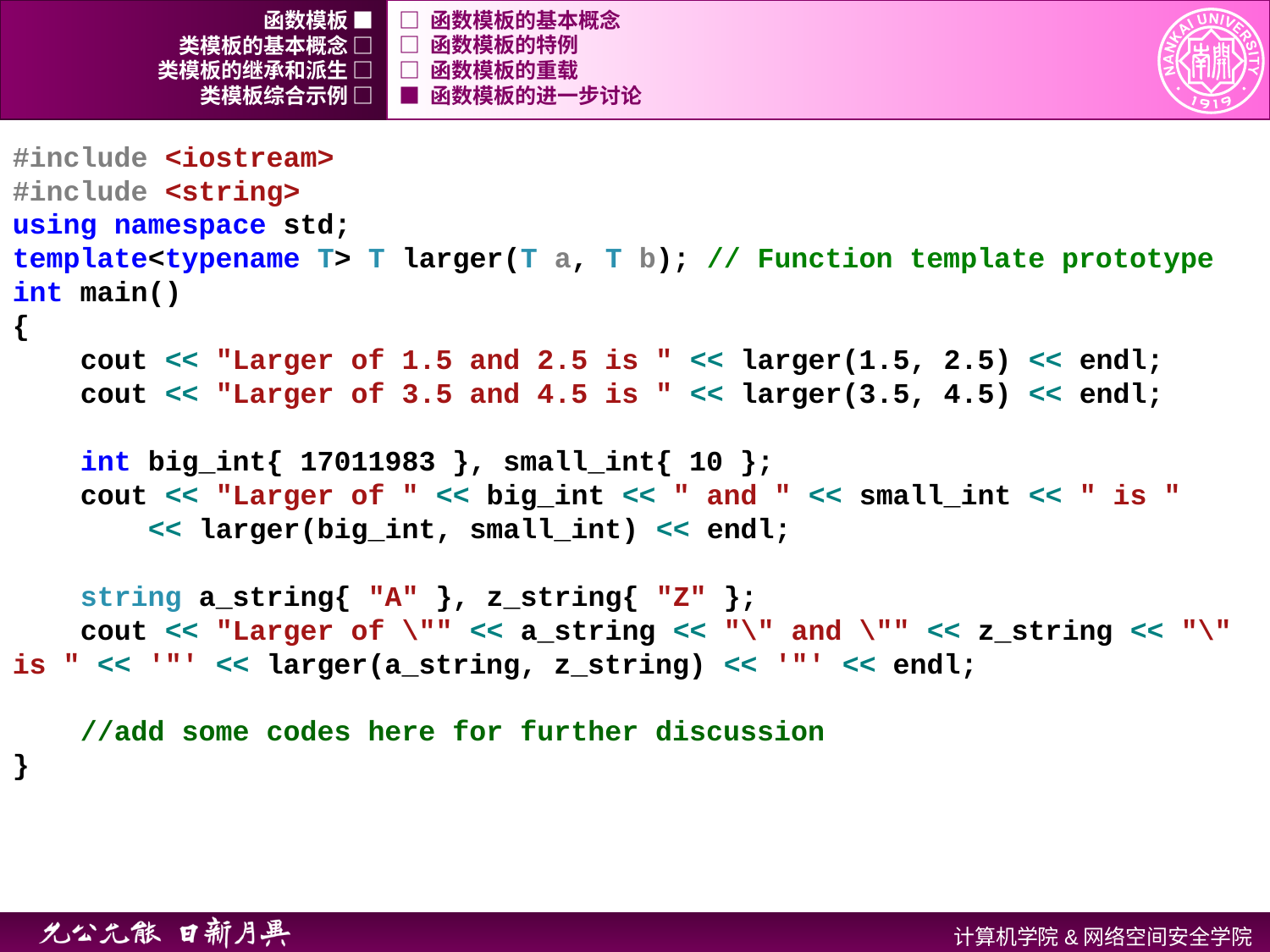

函数模板 ■
□ 函数模板的基本概念
类模板的基本概念 □
□ 函数模板的特例
类模板的继承和派生 □
□ 函数模板的重载
类模板综合示例 □
■ 函数模板的进一步讨论
#include <iostream>
#include <string>
using namespace std;
template<typename T> T larger(T a, T b); // Function template prototype
int main()
{
    cout << "Larger of 1.5 and 2.5 is " << larger(1.5, 2.5) << endl;
    cout << "Larger of 3.5 and 4.5 is " << larger(3.5, 4.5) << endl;

    int big_int{ 17011983 }, small_int{ 10 };
    cout << "Larger of " << big_int << " and " << small_int << " is "
        << larger(big_int, small_int) << endl;

    string a_string{ "A" }, z_string{ "Z" };
    cout << "Larger of \"" << a_string << "\" and \"" << z_string << "\" is " << '"' << larger(a_string, z_string) << '"' << endl;

    //add some codes here for further discussion
}